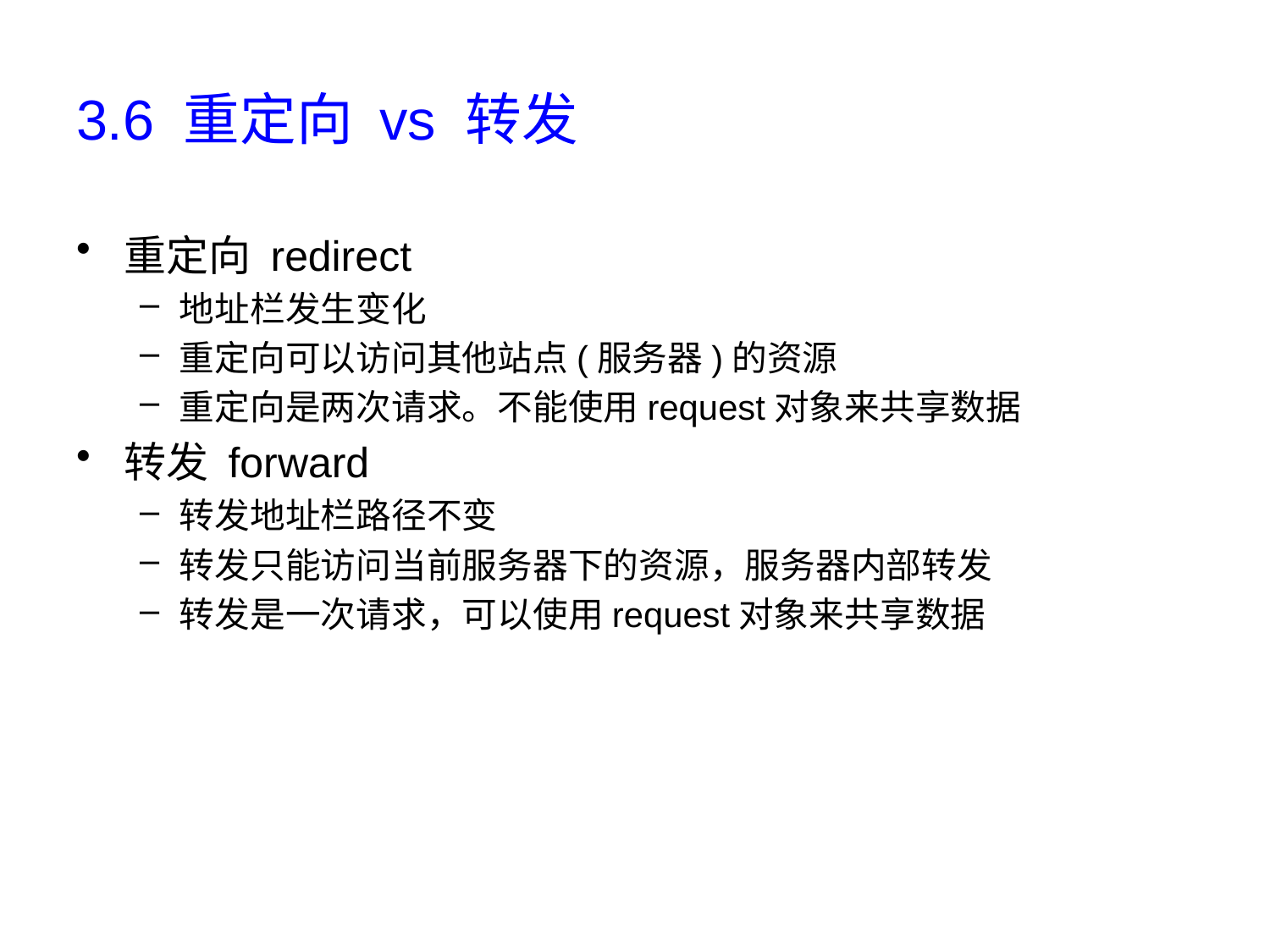

# 3.6 重定向 vs 转发
重定向 redirect
地址栏发生变化
重定向可以访问其他站点(服务器)的资源
重定向是两次请求。不能使用request对象来共享数据
转发 forward
转发地址栏路径不变
转发只能访问当前服务器下的资源，服务器内部转发
转发是一次请求，可以使用request对象来共享数据